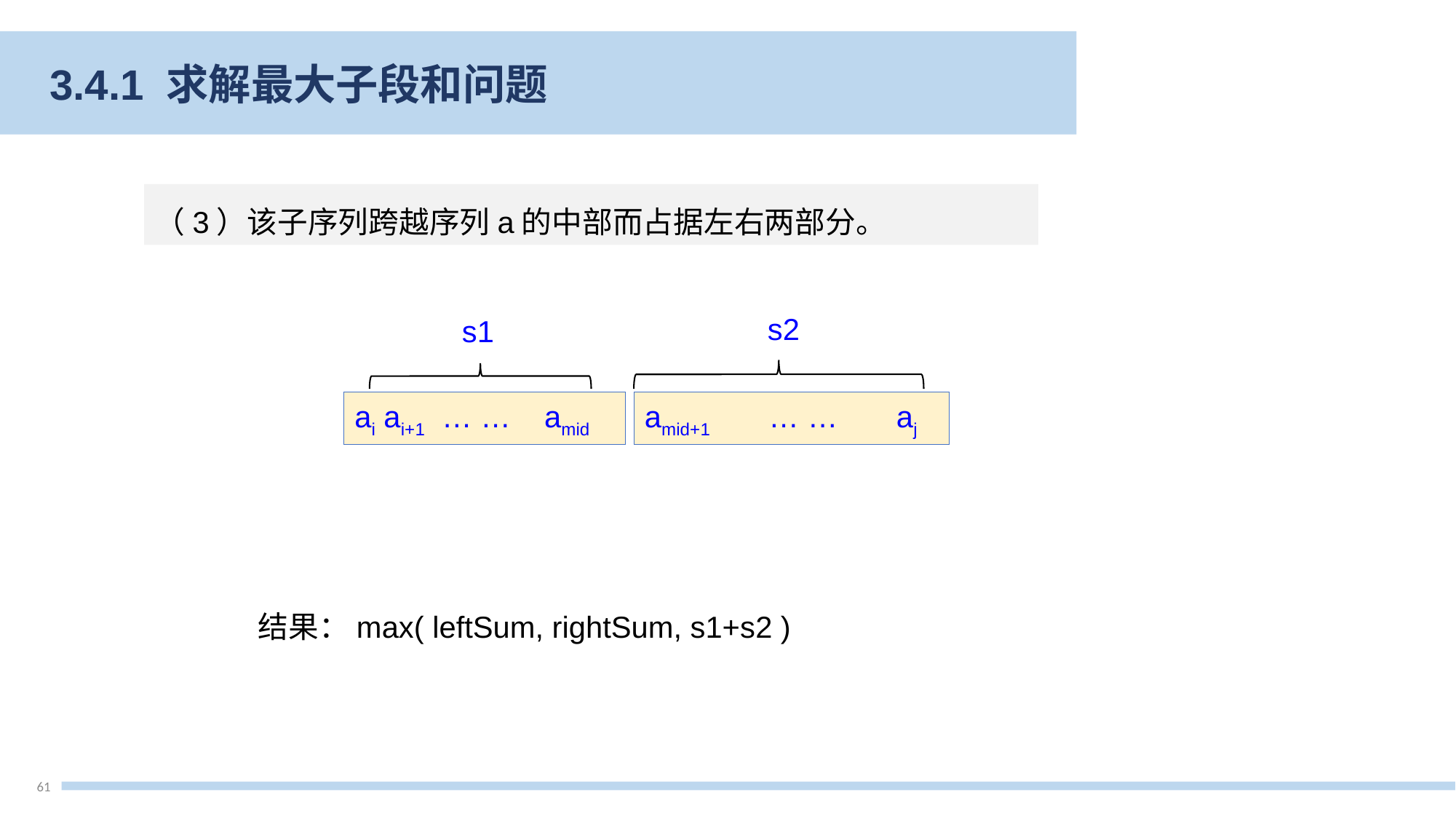

3.4.1 求解最大子段和问题
（3）该子序列跨越序列a的中部而占据左右两部分。

s2
s1
ai ai+1  … …    amid
amid+1       … …       aj
结果：max( leftSum, rightSum, s1+s2 )
61